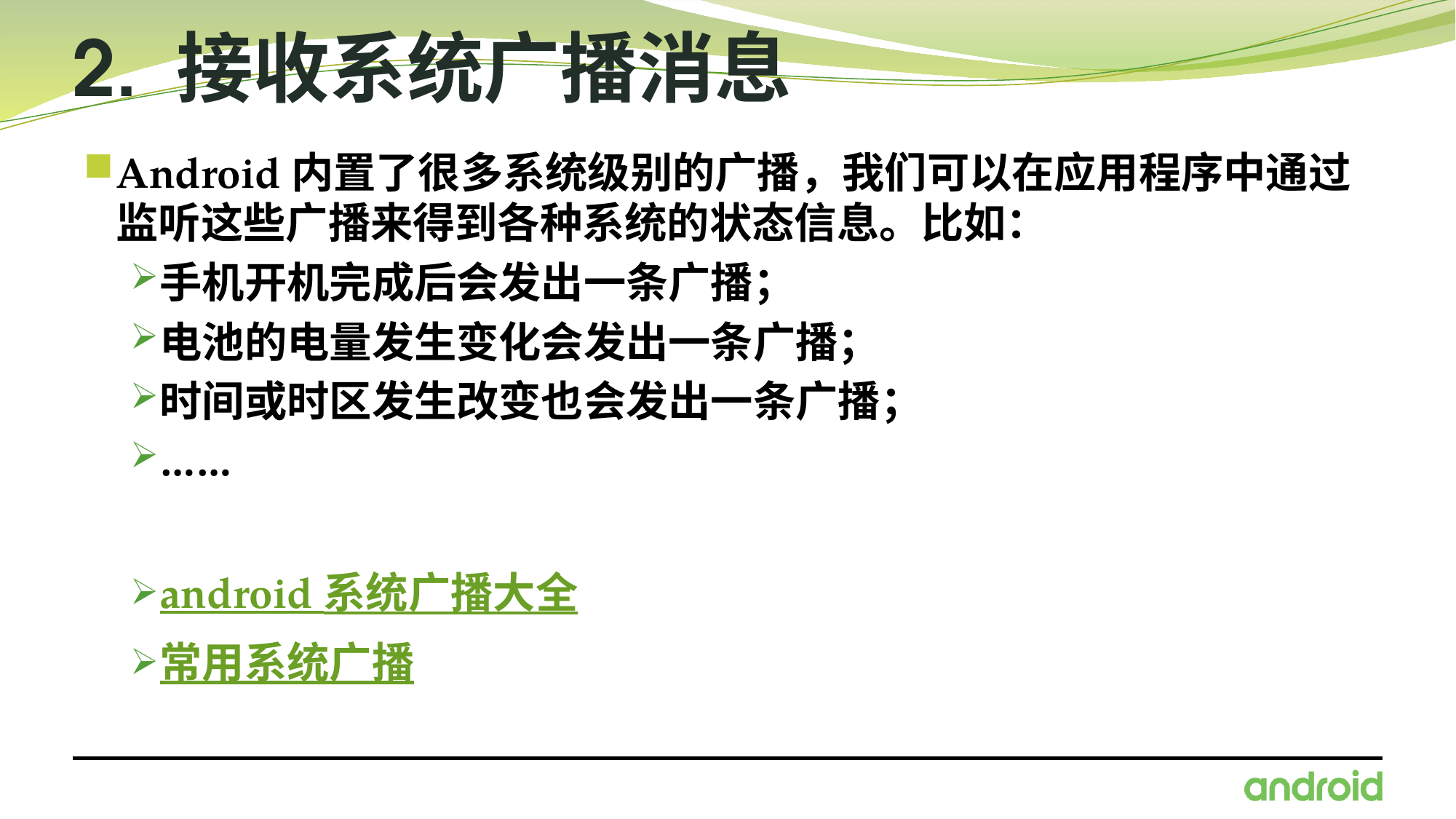

# 2. 接收系统广播消息
Android内置了很多系统级别的广播，我们可以在应用程序中通过监听这些广播来得到各种系统的状态信息。比如：
手机开机完成后会发出一条广播；
电池的电量发生变化会发出一条广播；
时间或时区发生改变也会发出一条广播；
……

android 系统广播大全
常用系统广播